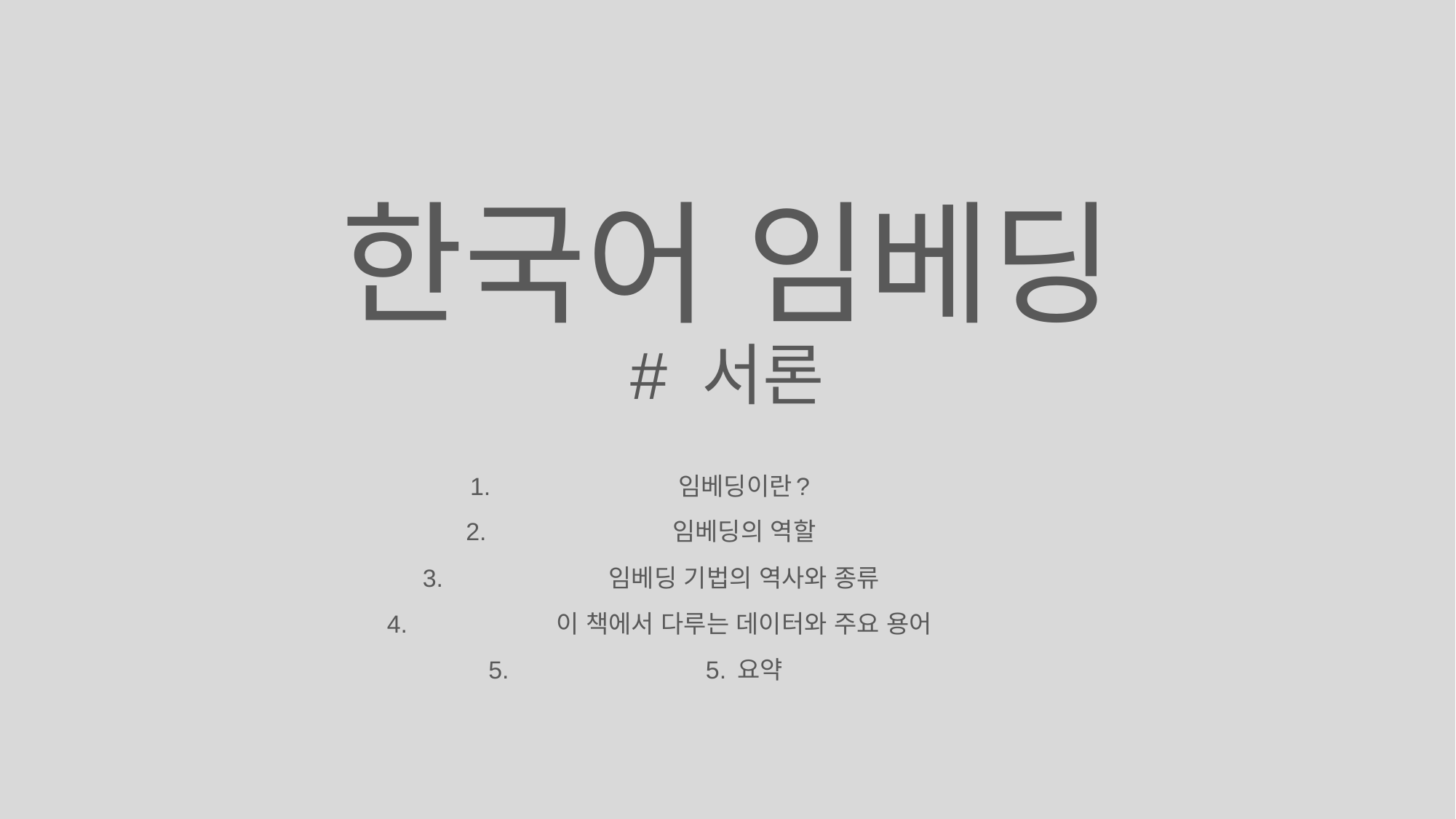

# 한국어 임베딩 # 서론
임베딩이란?
임베딩의 역할
임베딩 기법의 역사와 종류
이 책에서 다루는 데이터와 주요 용어
5. 요약